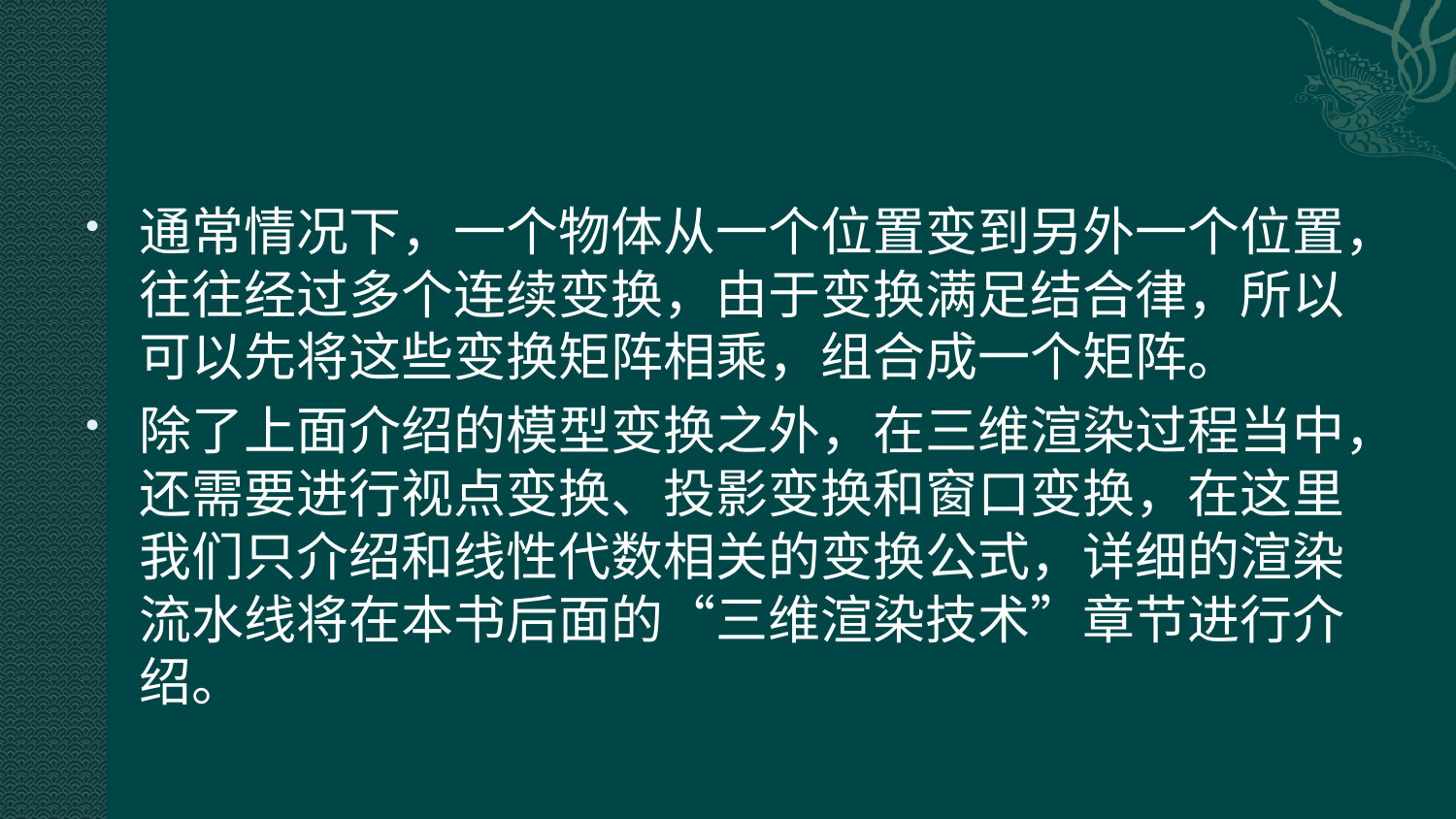

#
通常情况下，一个物体从一个位置变到另外一个位置，往往经过多个连续变换，由于变换满足结合律，所以可以先将这些变换矩阵相乘，组合成一个矩阵。
除了上面介绍的模型变换之外，在三维渲染过程当中，还需要进行视点变换、投影变换和窗口变换，在这里我们只介绍和线性代数相关的变换公式，详细的渲染流水线将在本书后面的“三维渲染技术”章节进行介绍。